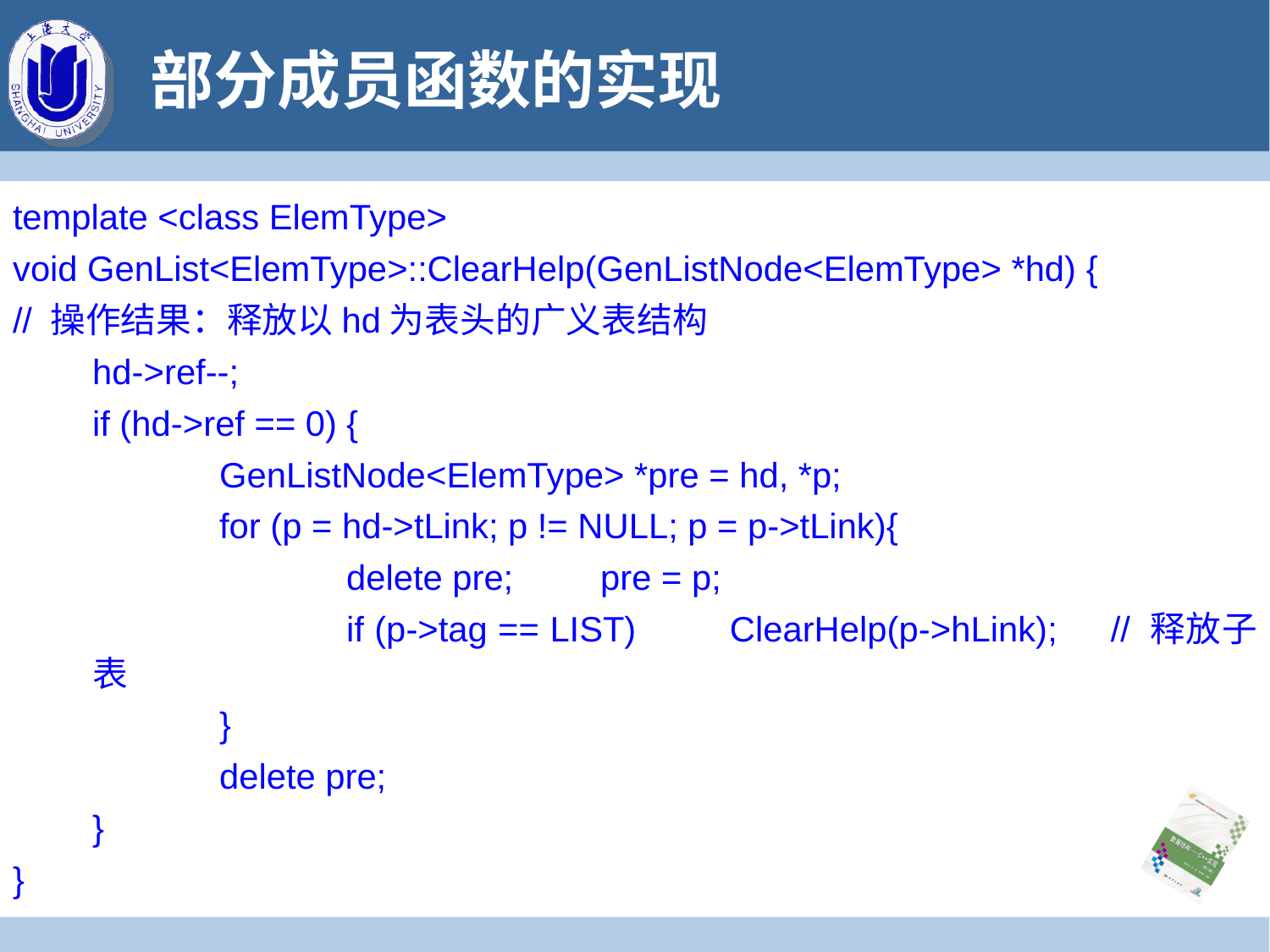

# 部分成员函数的实现
template <class ElemType>
void GenList<ElemType>::ClearHelp(GenListNode<ElemType> *hd) {
// 操作结果：释放以hd为表头的广义表结构
	hd->ref--;
	if (hd->ref == 0)	{
		GenListNode<ElemType> *pre = hd, *p;
		for (p = hd->tLink; p != NULL; p = p->tLink){
			delete pre;	pre = p;
			if (p->tag == LIST)	ClearHelp(p->hLink);	// 释放子表
		}
		delete pre;
	}
}